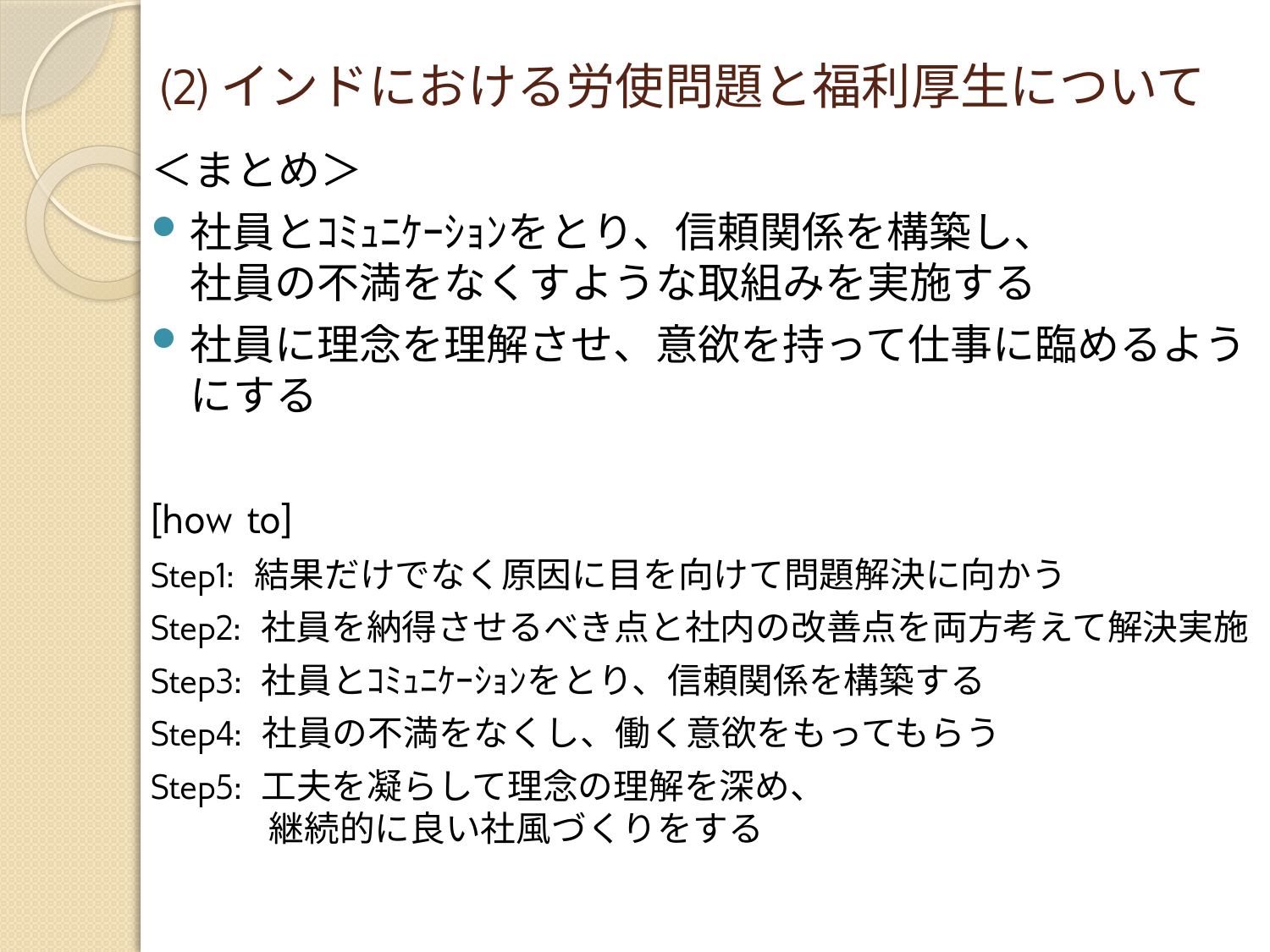

# (2)インドにおける労使問題と福利厚生について
＜まとめ＞
社員とｺﾐｭﾆｹｰｼｮﾝをとり、信頼関係を構築し、
社員の不満をなくすような取組みを実施する
社員に理念を理解させ、意欲を持って仕事に臨めるようにする

[how to]
Step1: 結果だけでなく原因に目を向けて問題解決に向かう
Step2: 社員を納得させるべき点と社内の改善点を両方考えて解決実施
Step3: 社員とｺﾐｭﾆｹｰｼｮﾝをとり、信頼関係を構築する
Step4: 社員の不満をなくし、働く意欲をもってもらう
Step5: 工夫を凝らして理念の理解を深め、
　　 継続的に良い社風づくりをする